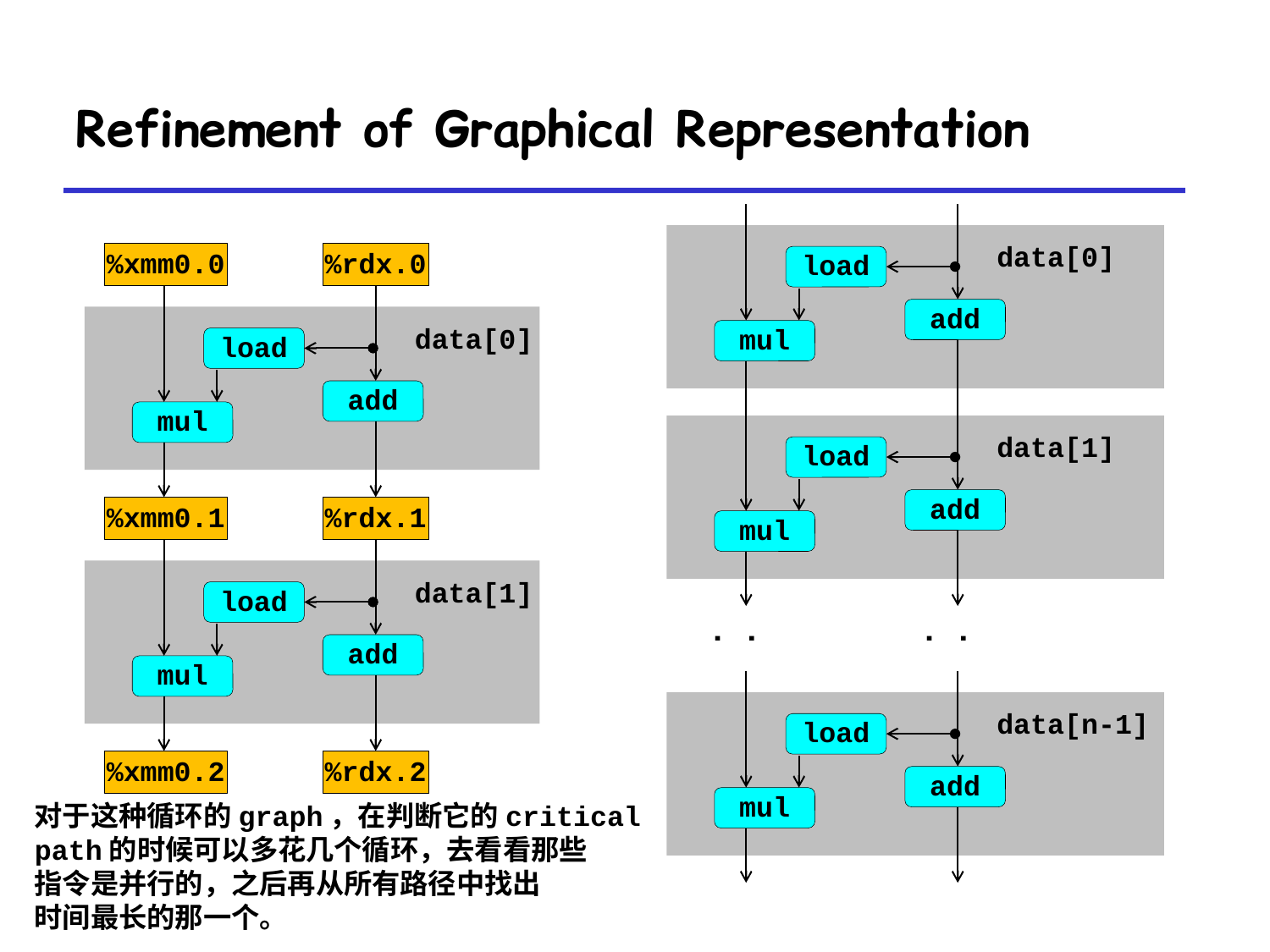

Refinement of Graphical Representation

data[0]
%xmm0.0
%rdx.0

data[0]
load
add
mul
%xmm0.1
%rdx.1
load
add
mul

data[1]
load
add
mul

data[1]
load
add
mul
%xmm0.2
%rdx.2
..
..

data[n-1]
load
add
mul
对于这种循环的graph，在判断它的critical
path的时候可以多花几个循环，去看看那些
指令是并行的，之后再从所有路径中找出
时间最长的那一个。
16